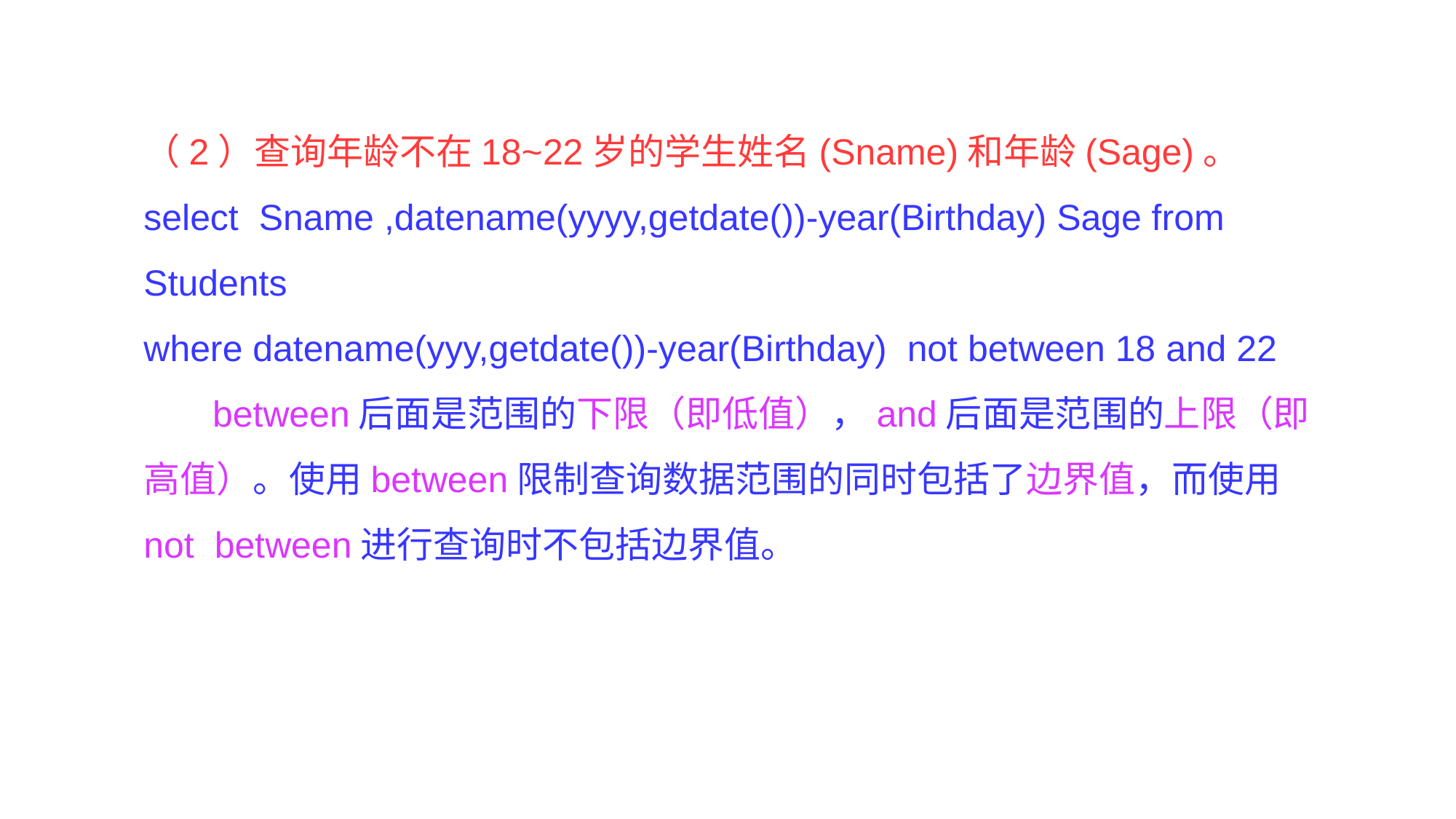

（2）查询年龄不在18~22岁的学生姓名(Sname)和年龄(Sage)。
select  Sname ,datename(yyyy,getdate())-year(Birthday) Sage from Students
where datename(yyy,getdate())-year(Birthday)  not between 18 and 22
between后面是范围的下限（即低值），and后面是范围的上限（即高值）。使用between限制查询数据范围的同时包括了边界值，而使用not  between进行查询时不包括边界值。